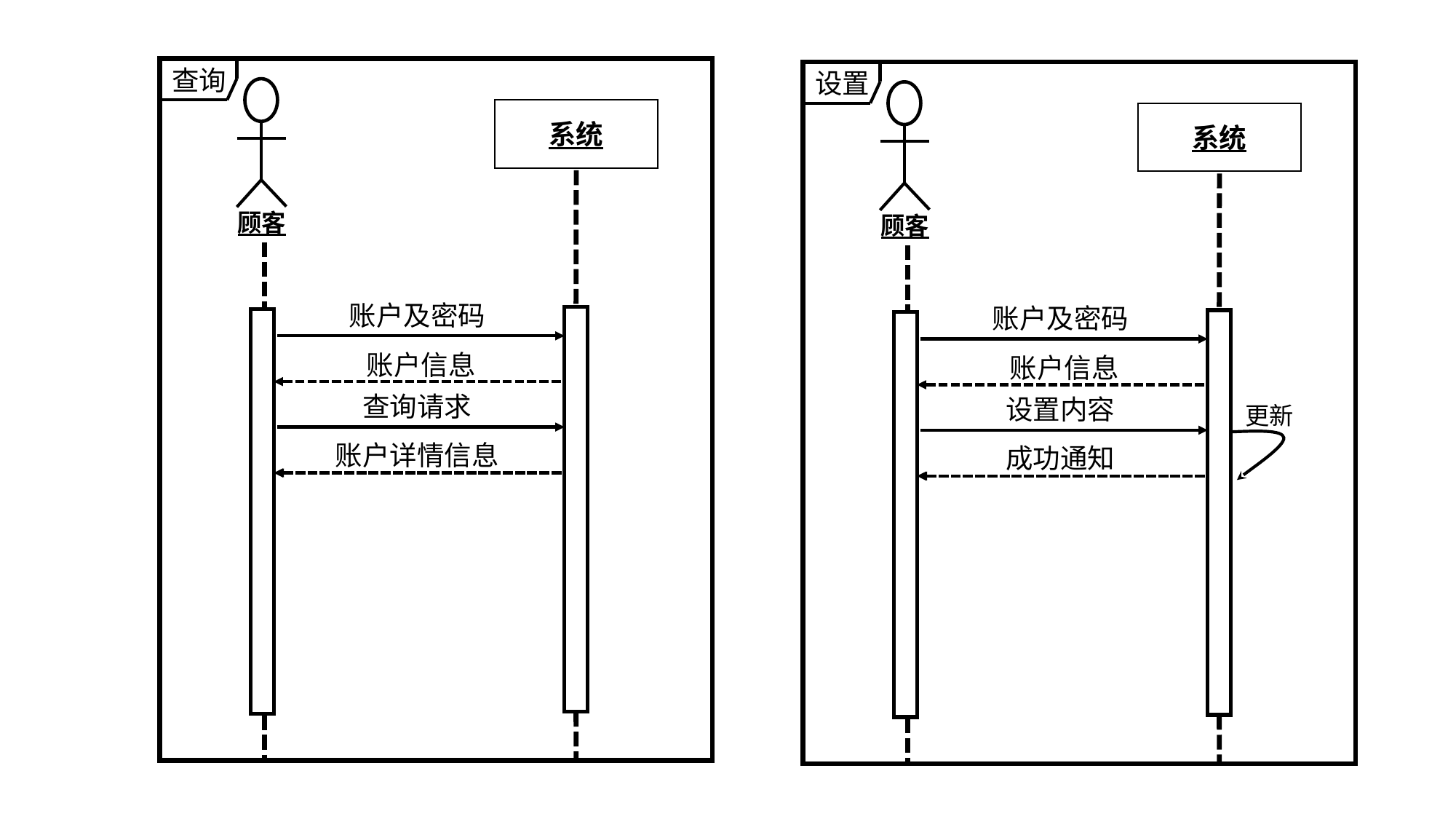

查询

设置

顾客

顾客
系统
系统
账户及密码
账户及密码

账户信息
账户信息
查询请求
设置内容
更新

账户详情信息
成功通知